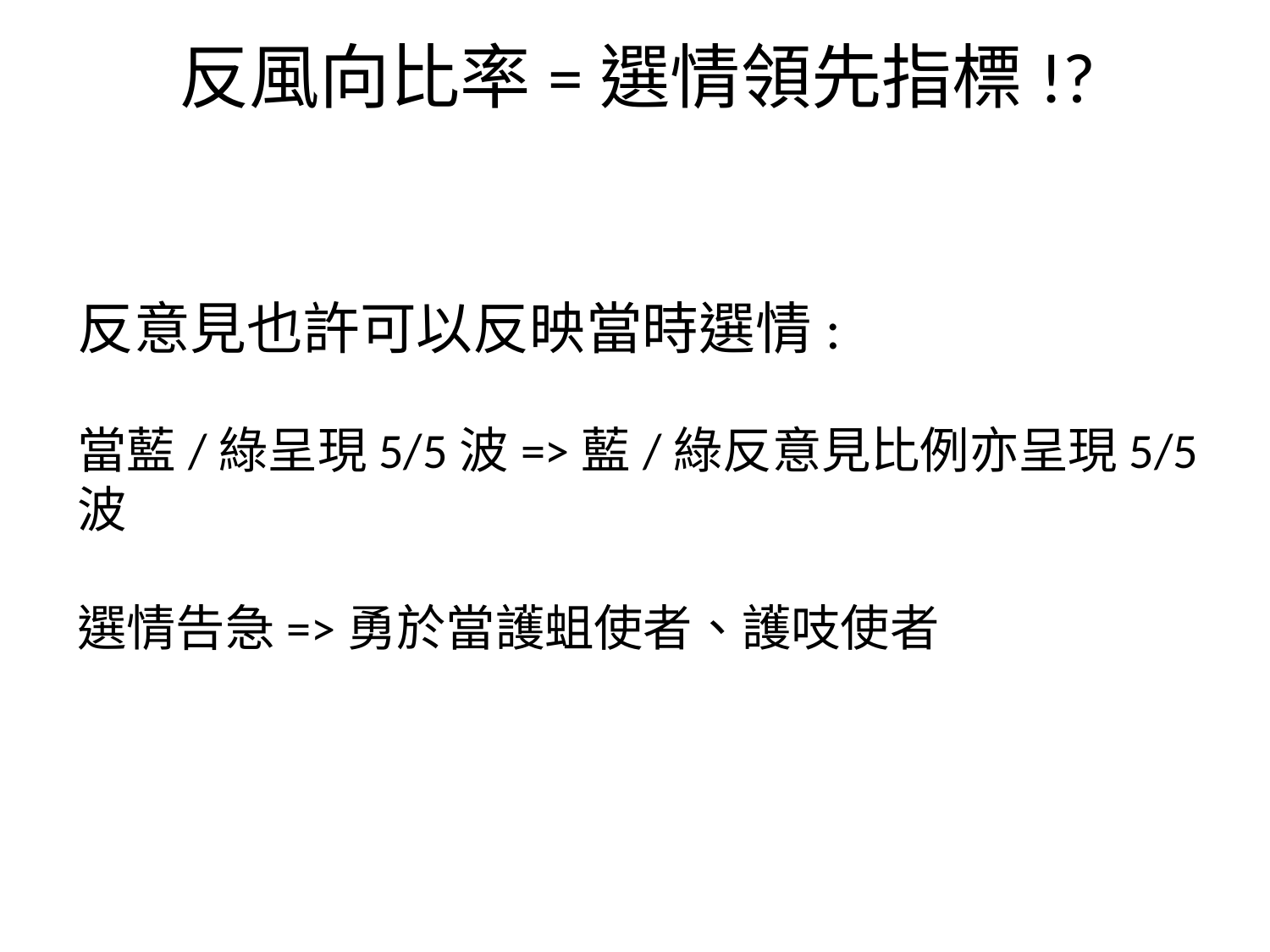

反風向比率=選情領先指標!?
反意見也許可以反映當時選情:

當藍/綠呈現5/5波=>藍/綠反意見比例亦呈現5/5波

選情告急=>勇於當護蛆使者、護吱使者